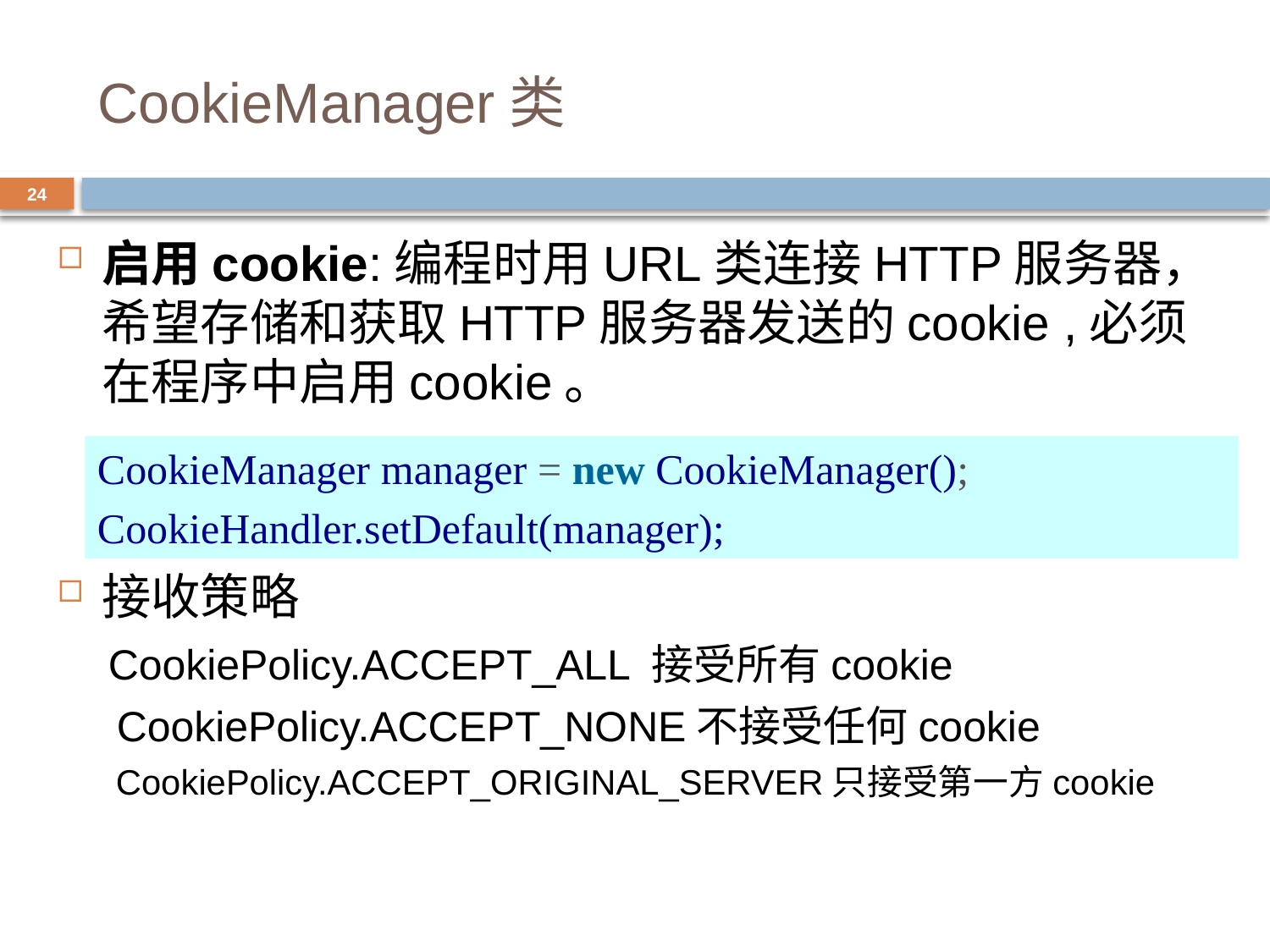

# CookieManager类
24
启用cookie:编程时用URL类连接HTTP服务器，希望存储和获取HTTP服务器发送的cookie ,必须在程序中启用cookie。

接收策略
    CookiePolicy.ACCEPT_ALL 接受所有cookie
     CookiePolicy.ACCEPT_NONE不接受任何cookie
      CookiePolicy.ACCEPT_ORIGINAL_SERVER只接受第一方cookie

CookieManager manager = new CookieManager();
CookieHandler.setDefault(manager);